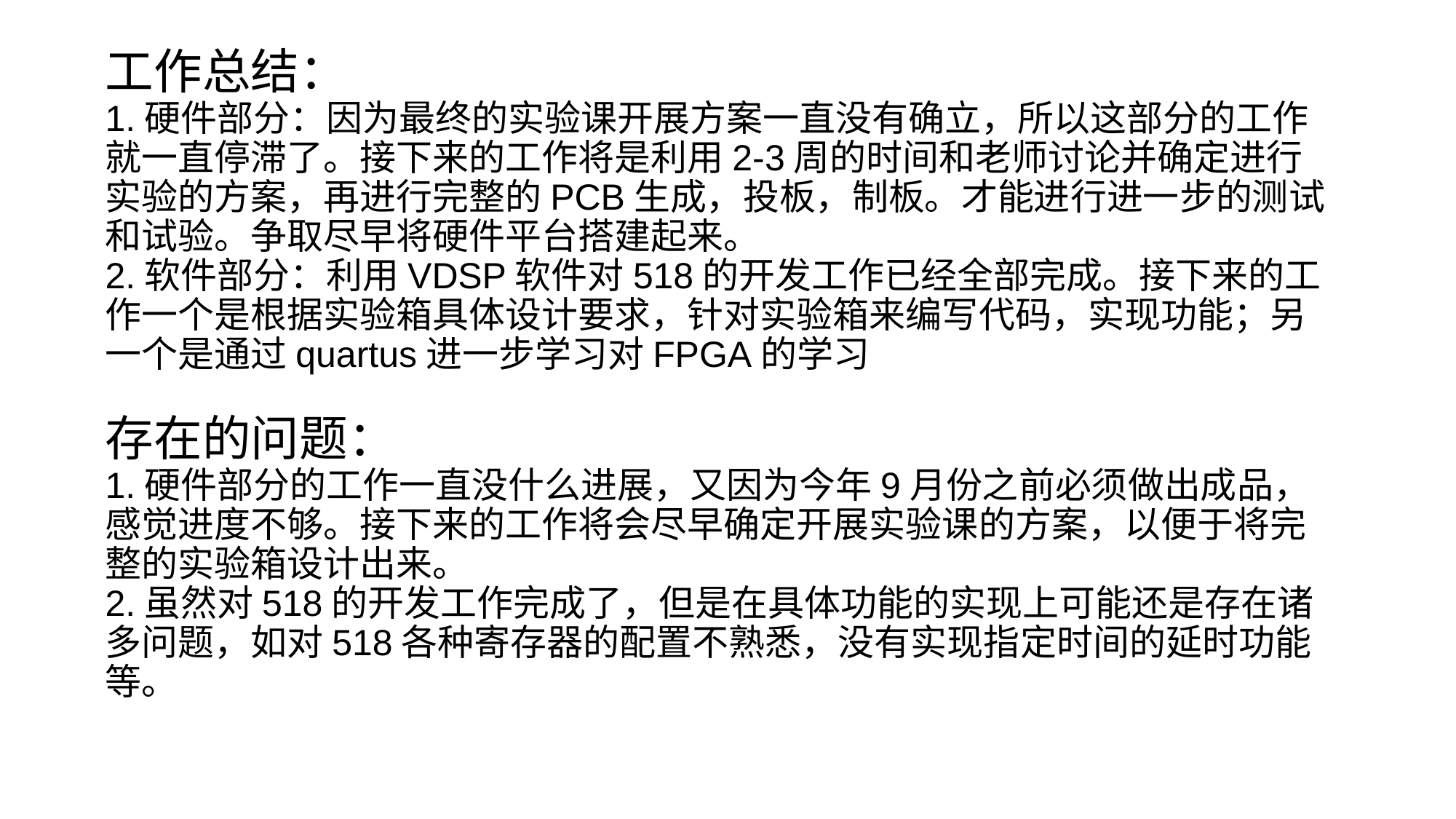

# 工作总结： 1.硬件部分：因为最终的实验课开展方案一直没有确立，所以这部分的工作就一直停滞了。接下来的工作将是利用2-3周的时间和老师讨论并确定进行实验的方案，再进行完整的PCB生成，投板，制板。才能进行进一步的测试和试验。争取尽早将硬件平台搭建起来。 2.软件部分：利用VDSP软件对518的开发工作已经全部完成。接下来的工作一个是根据实验箱具体设计要求，针对实验箱来编写代码，实现功能；另一个是通过quartus进一步学习对FPGA的学习 存在的问题： 1.硬件部分的工作一直没什么进展，又因为今年9月份之前必须做出成品，感觉进度不够。接下来的工作将会尽早确定开展实验课的方案，以便于将完整的实验箱设计出来。 2.虽然对518的开发工作完成了，但是在具体功能的实现上可能还是存在诸多问题，如对518各种寄存器的配置不熟悉，没有实现指定时间的延时功能等。